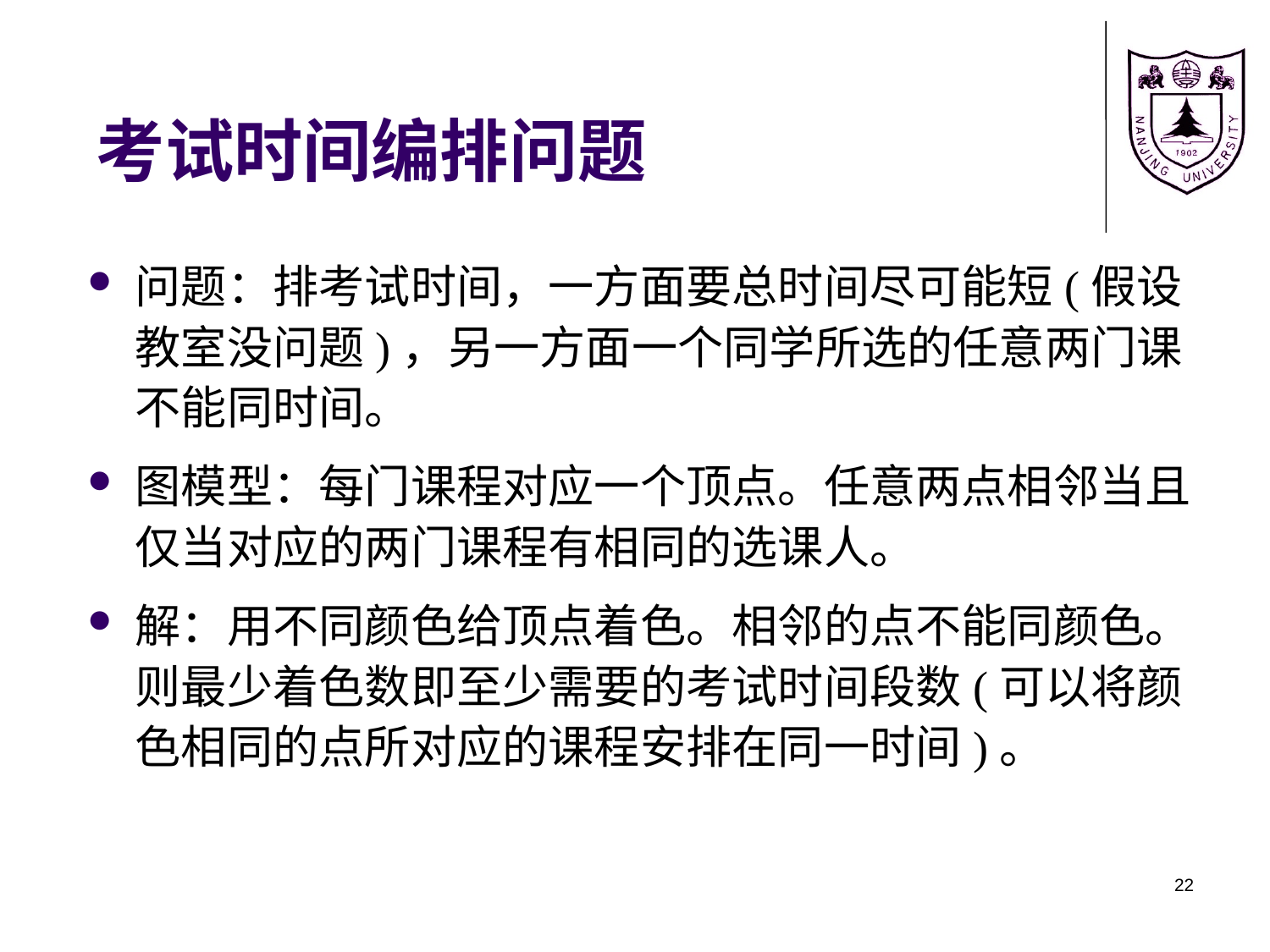

# 考试时间编排问题
问题：排考试时间，一方面要总时间尽可能短(假设教室没问题)，另一方面一个同学所选的任意两门课不能同时间。
图模型：每门课程对应一个顶点。任意两点相邻当且仅当对应的两门课程有相同的选课人。
解：用不同颜色给顶点着色。相邻的点不能同颜色。则最少着色数即至少需要的考试时间段数(可以将颜色相同的点所对应的课程安排在同一时间)。
22